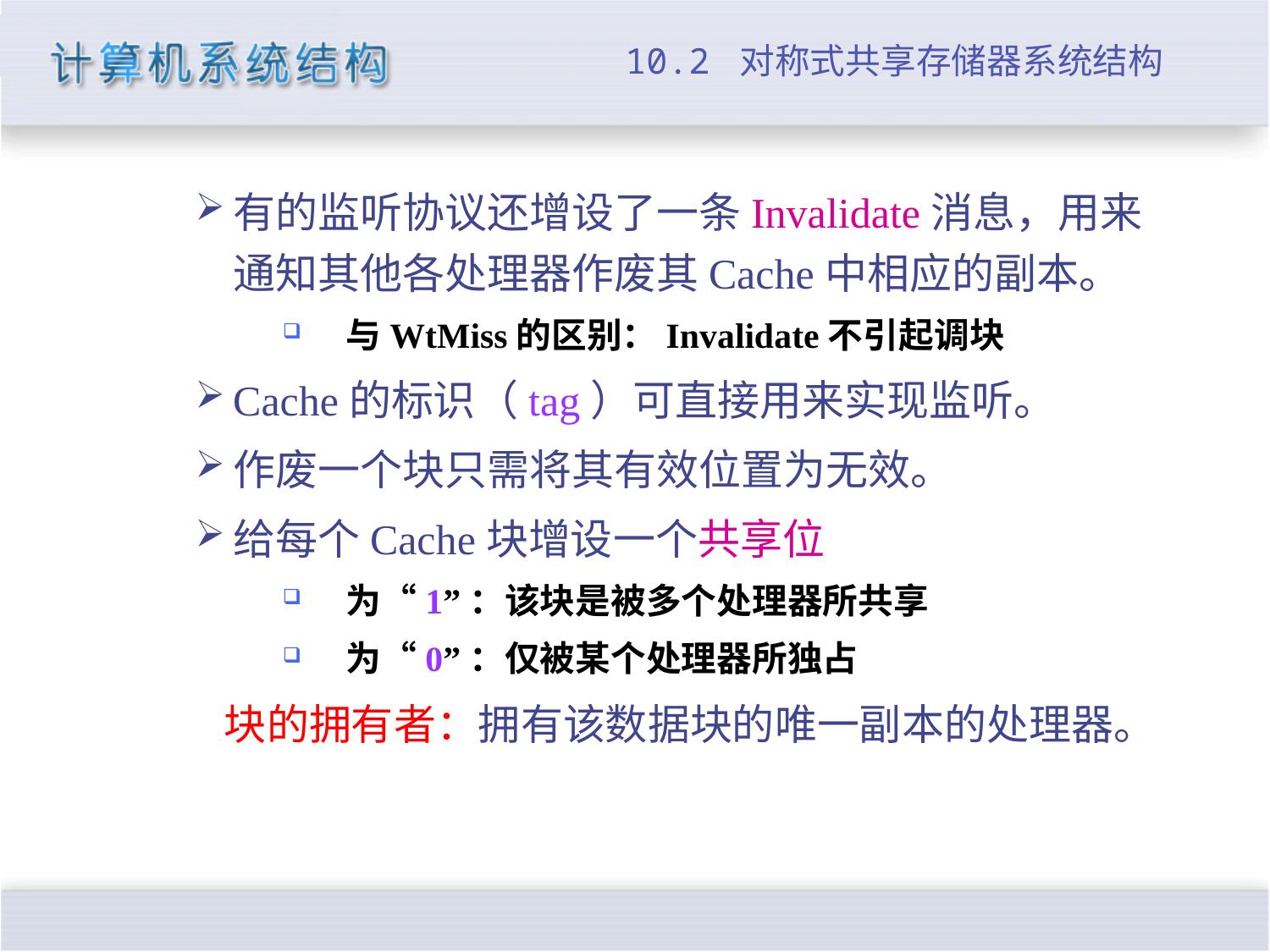

# 10.2 对称式共享存储器系统结构
有的监听协议还增设了一条Invalidate消息，用来通知其他各处理器作废其Cache中相应的副本。
与WtMiss的区别：Invalidate不引起调块
Cache的标识（tag）可直接用来实现监听。
作废一个块只需将其有效位置为无效。
给每个Cache块增设一个共享位
为“1”：该块是被多个处理器所共享
为“0”：仅被某个处理器所独占
  块的拥有者：拥有该数据块的唯一副本的处理器。